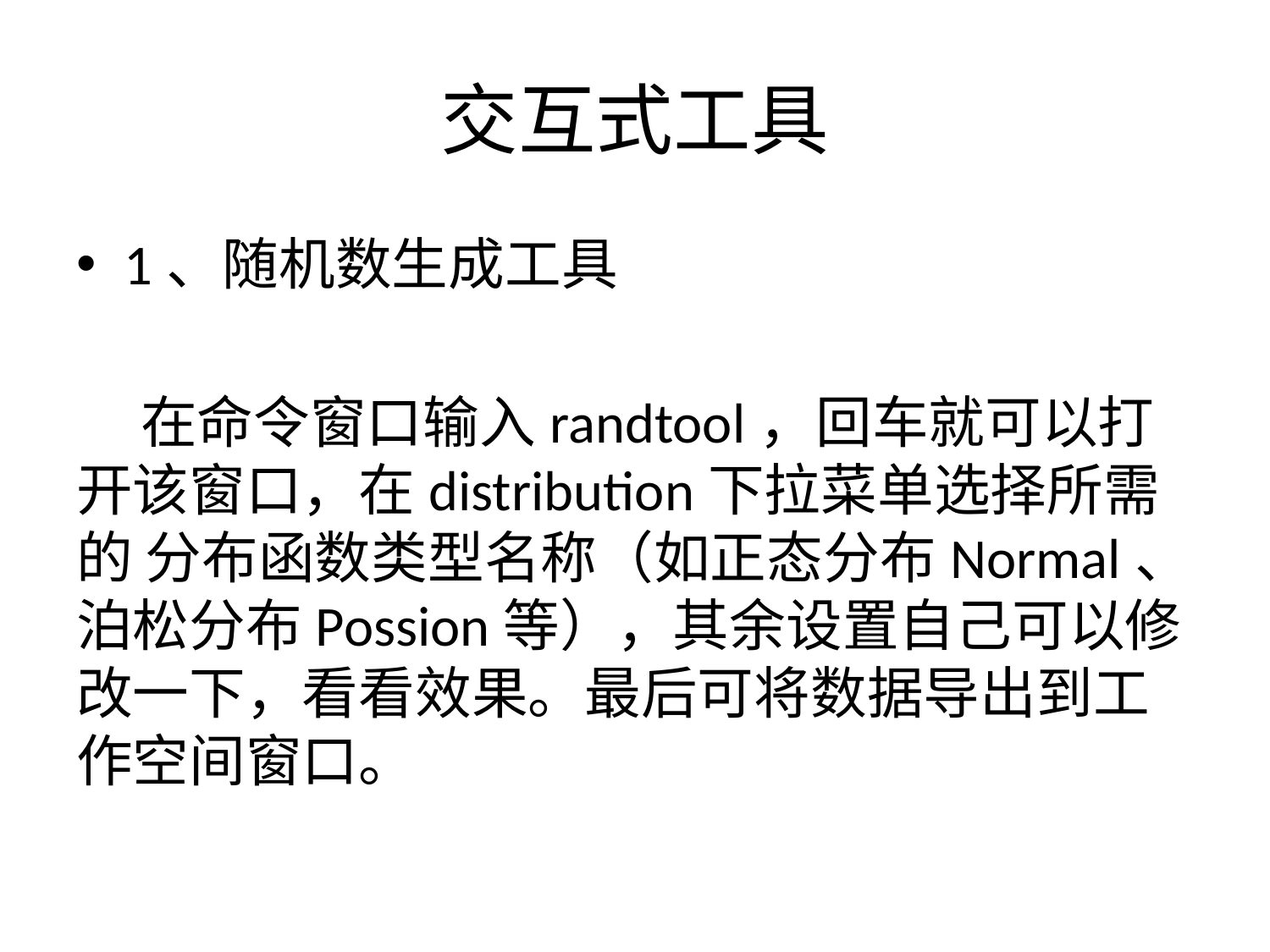

# 交互式工具
1、随机数生成工具

    在命令窗口输入randtool，回车就可以打开该窗口，在distribution下拉菜单选择所需的 分布函数类型名称（如正态分布Normal、泊松分布Possion等），其余设置自己可以修改一下，看看效果。最后可将数据导出到工作空间窗口。